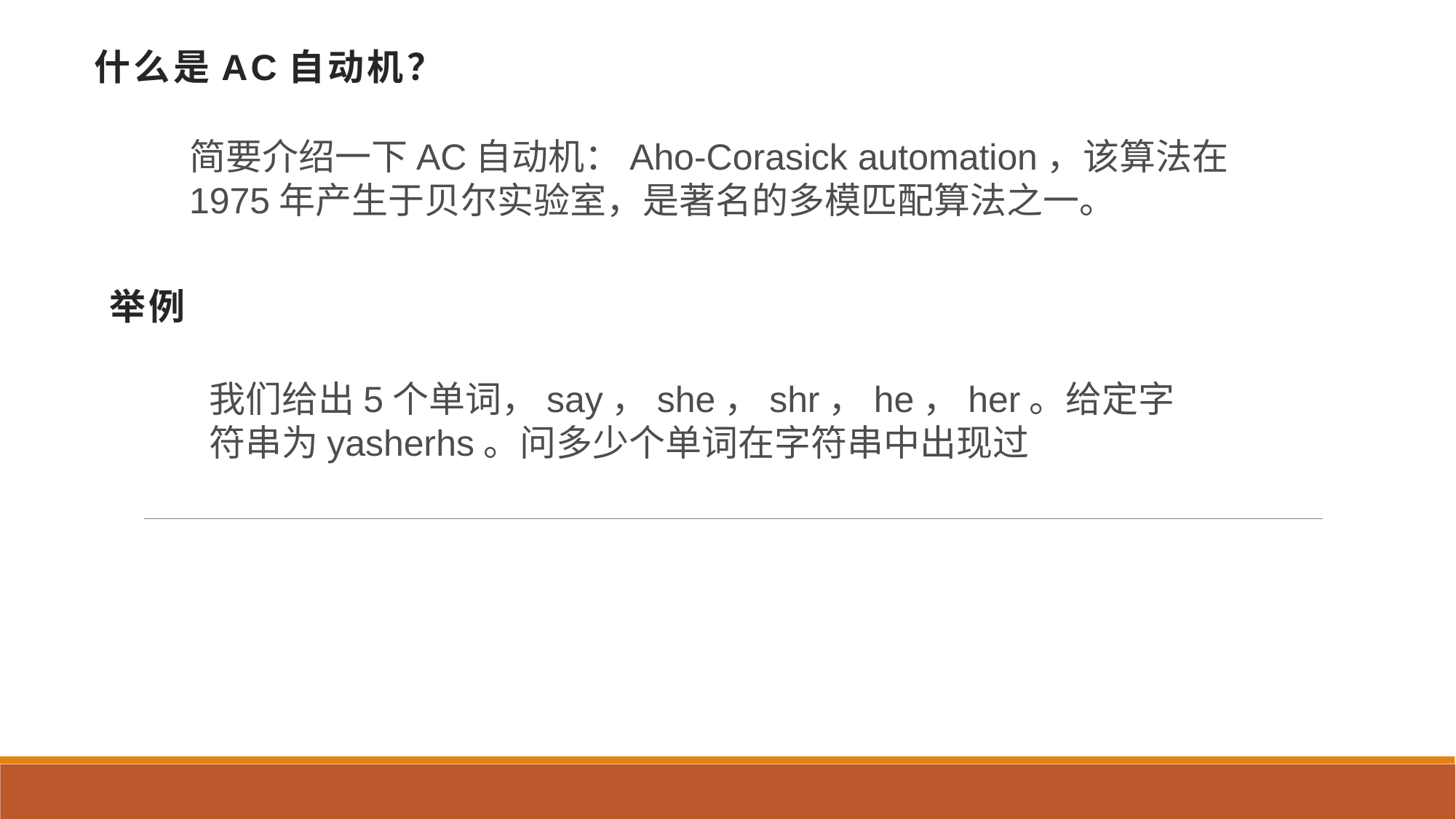

什么是AC自动机？
简要介绍一下AC自动机：Aho-Corasick automation，该算法在1975年产生于贝尔实验室，是著名的多模匹配算法之一。

举例
我们给出5个单词，say，she，shr，he，her。给定字符串为yasherhs。问多少个单词在字符串中出现过